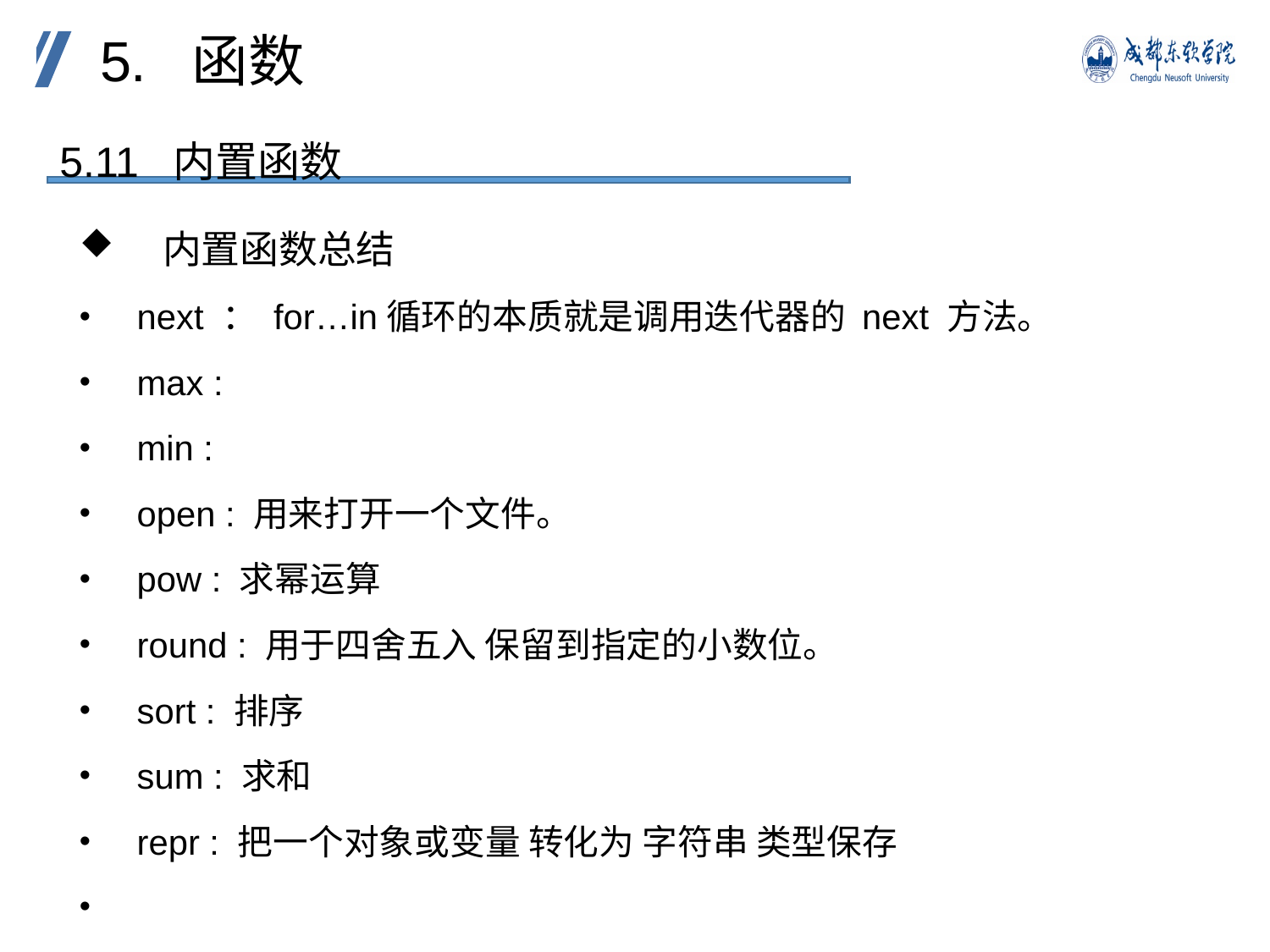

5.  函数
5.11  内置函数

   内置函数总结
 next ： for…in循环的本质就是调用迭代器的 next 方法。
 max :
 min :
 open : 用来打开一个文件。
 pow : 求幂运算
 round : 用于四舍五入 保留到指定的小数位。
 sort : 排序
 sum : 求和
 repr : 把一个对象或变量 转化为 字符串 类型保存